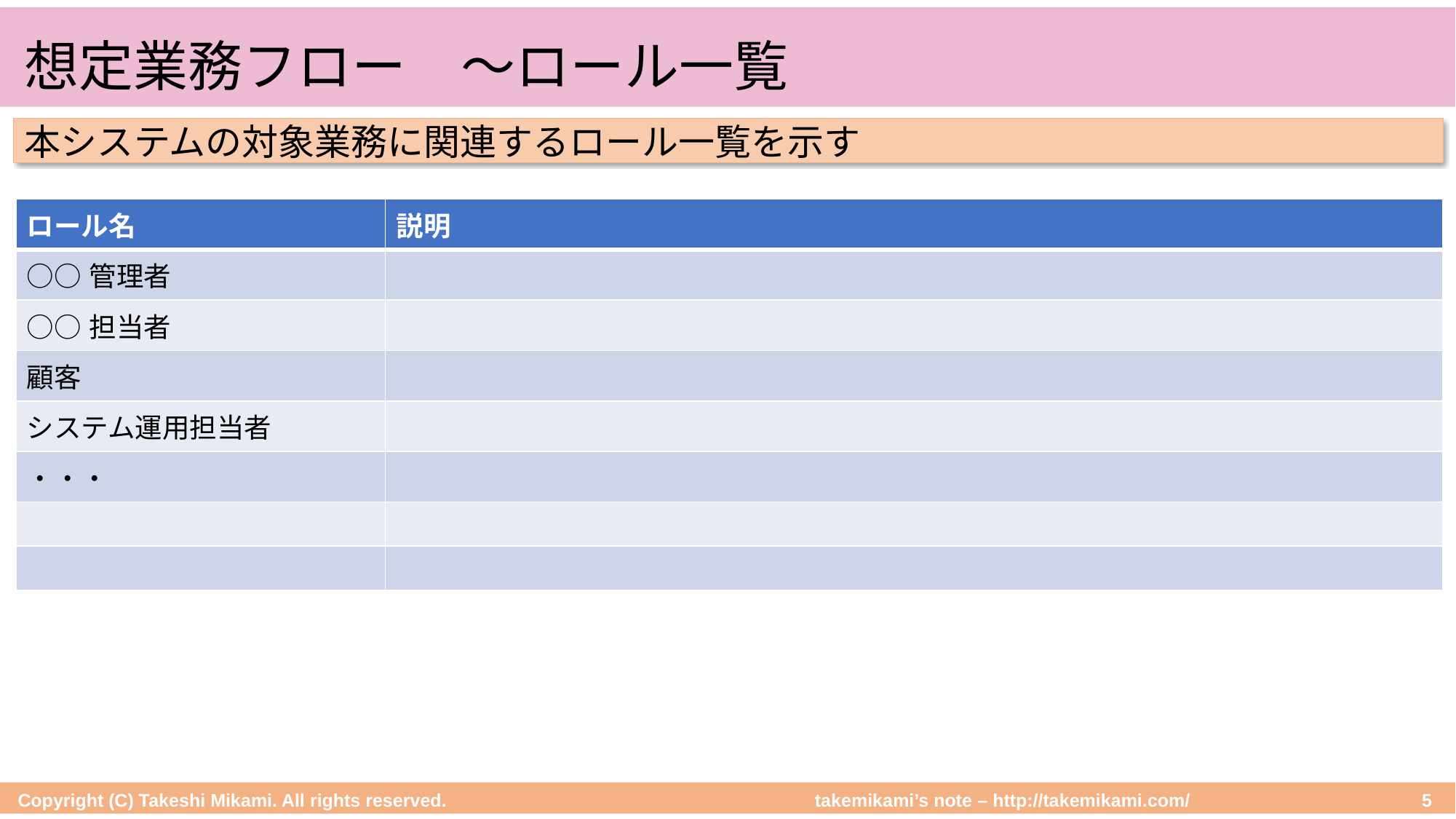

# 想定業務フロー　〜ロール一覧
本システムの対象業務に関連するロール一覧を示す
| ロール名 | 説明 |
| --- | --- |
| ○○管理者 |  |
| ○○担当者 |  |
| 顧客 |  |
| システム運用担当者 |  |
| ・・・ |  |
|  |  |
|  |  |
Copyright (C) Takeshi Mikami. All rights reserved.
5